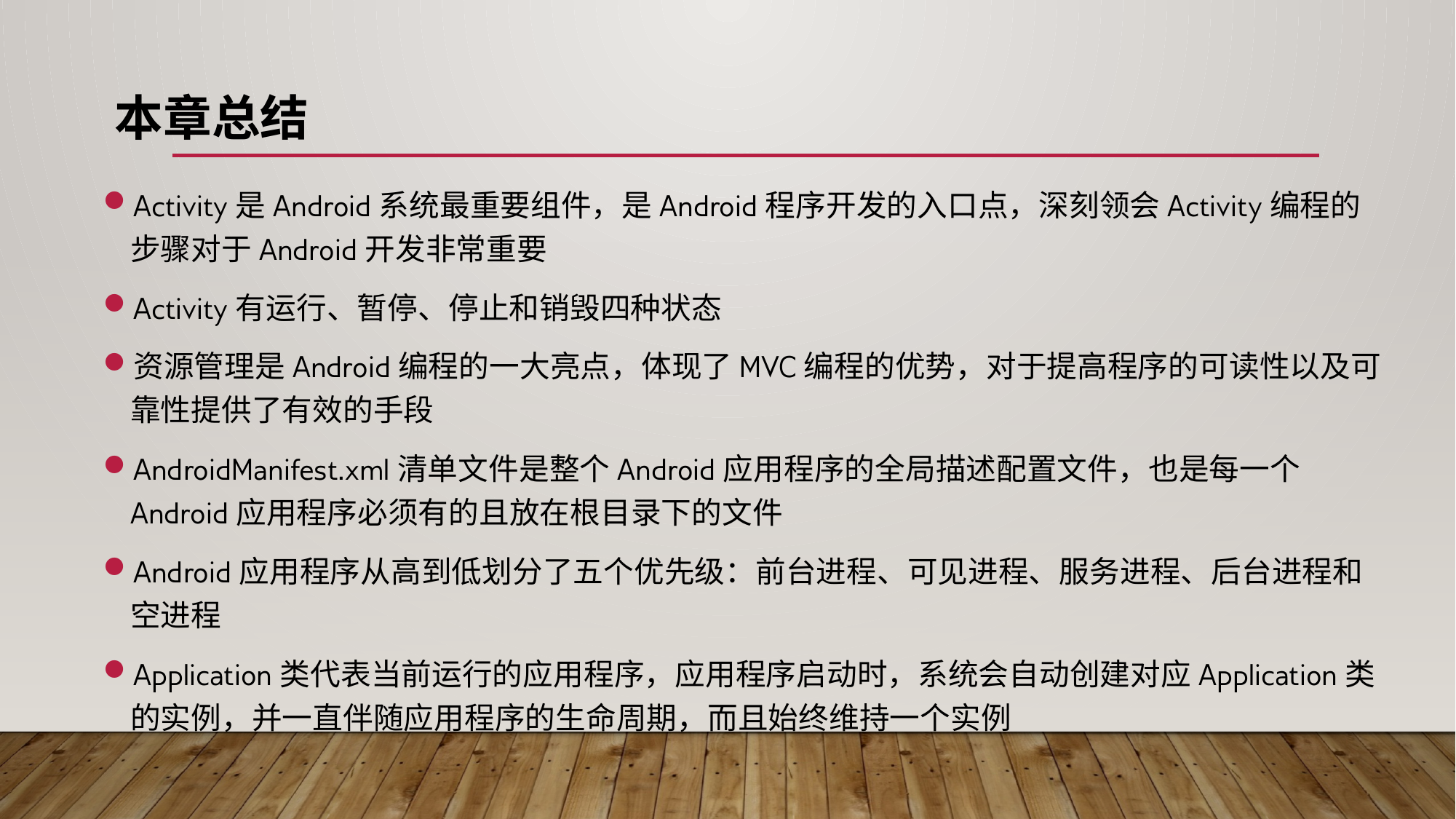

# 本章总结
Activity是Android系统最重要组件，是Android程序开发的入口点，深刻领会Activity编程的步骤对于Android开发非常重要
Activity有运行、暂停、停止和销毁四种状态
资源管理是Android编程的一大亮点，体现了MVC编程的优势，对于提高程序的可读性以及可靠性提供了有效的手段
AndroidManifest.xml清单文件是整个Android应用程序的全局描述配置文件，也是每一个Android应用程序必须有的且放在根目录下的文件
Android应用程序从高到低划分了五个优先级：前台进程、可见进程、服务进程、后台进程和空进程
Application类代表当前运行的应用程序，应用程序启动时，系统会自动创建对应Application类的实例，并一直伴随应用程序的生命周期，而且始终维持一个实例